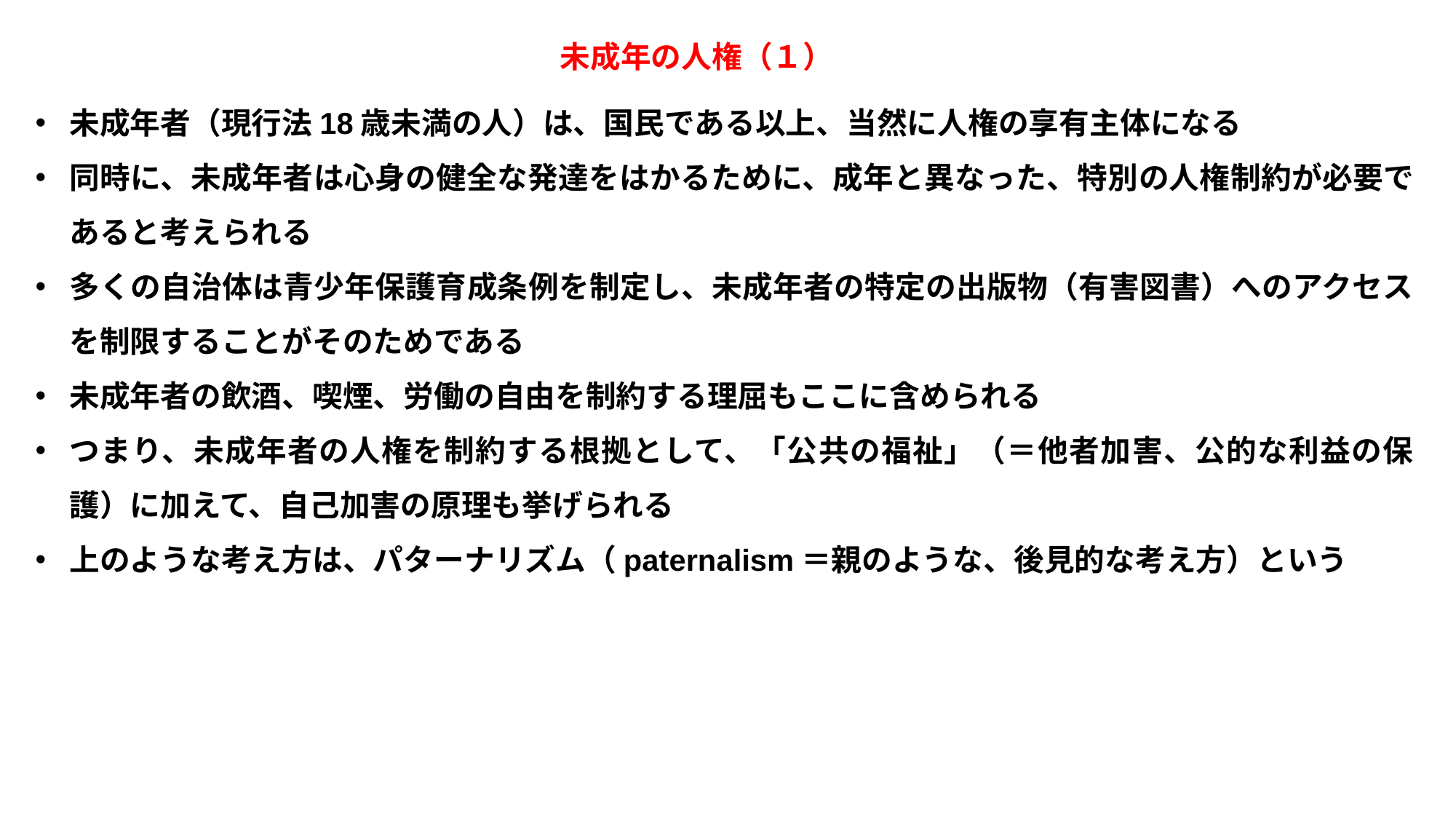

未成年の人権（１）
未成年者（現行法18歳未満の人）は、国民である以上、当然に人権の享有主体になる
同時に、未成年者は心身の健全な発達をはかるために、成年と異なった、特別の人権制約が必要であると考えられる
多くの自治体は青少年保護育成条例を制定し、未成年者の特定の出版物（有害図書）へのアクセスを制限することがそのためである
未成年者の飲酒、喫煙、労働の自由を制約する理屈もここに含められる
つまり、未成年者の人権を制約する根拠として、「公共の福祉」（＝他者加害、公的な利益の保護）に加えて、自己加害の原理も挙げられる
上のような考え方は、パターナリズム（paternalism＝親のような、後見的な考え方）という